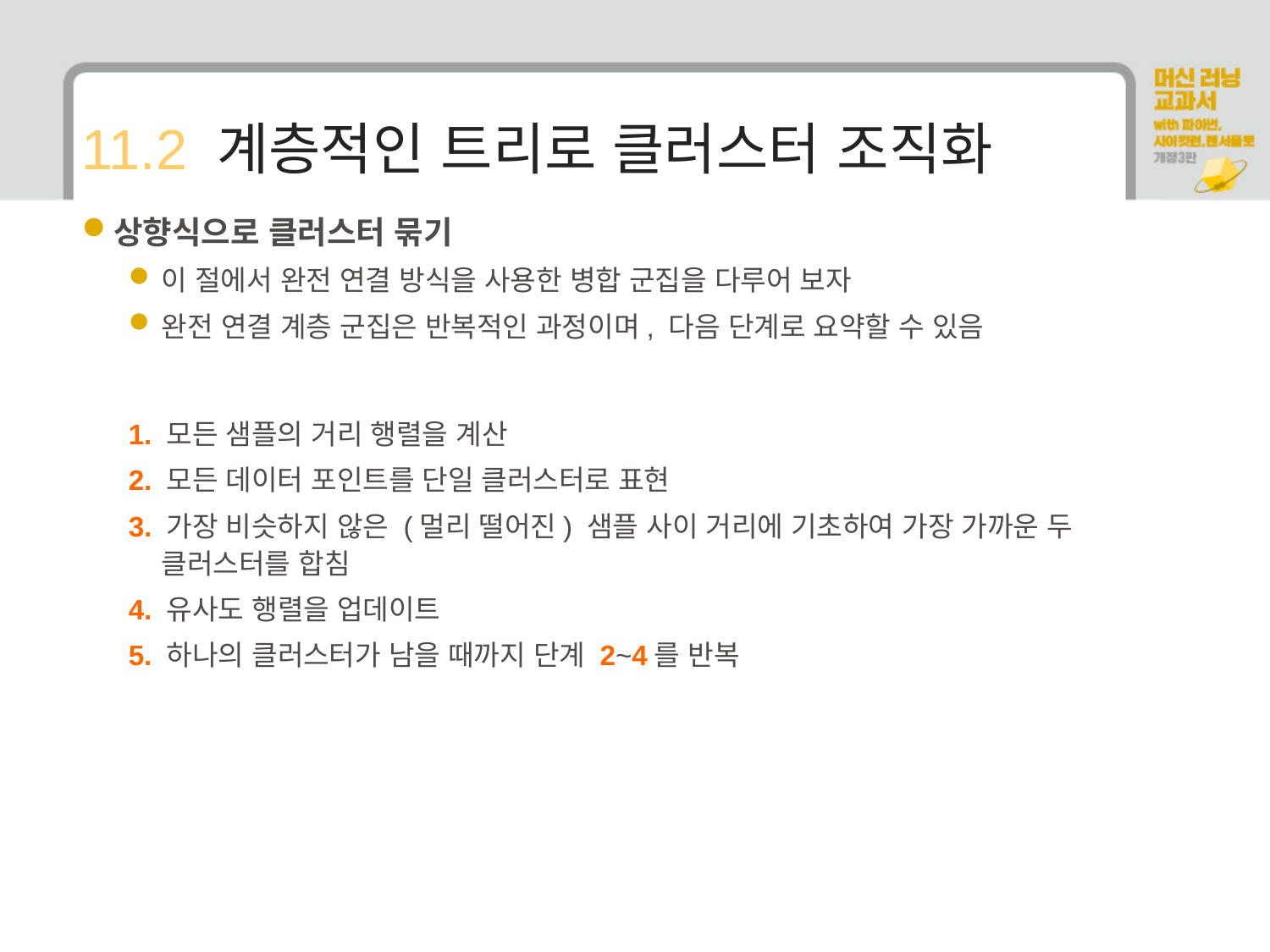

# 11.2 계층적인 트리로 클러스터 조직화
상향식으로 클러스터 묶기
이 절에서 완전 연결 방식을 사용한 병합 군집을 다루어 보자
완전 연결 계층 군집은 반복적인 과정이며, 다음 단계로 요약할 수 있음

1. 모든 샘플의 거리 행렬을 계산
2. 모든 데이터 포인트를 단일 클러스터로 표현
3. 가장 비슷하지 않은 (멀리 떨어진) 샘플 사이 거리에 기초하여 가장 가까운 두 클러스터를 합침
4. 유사도 행렬을 업데이트
5. 하나의 클러스터가 남을 때까지 단계 2~4를 반복